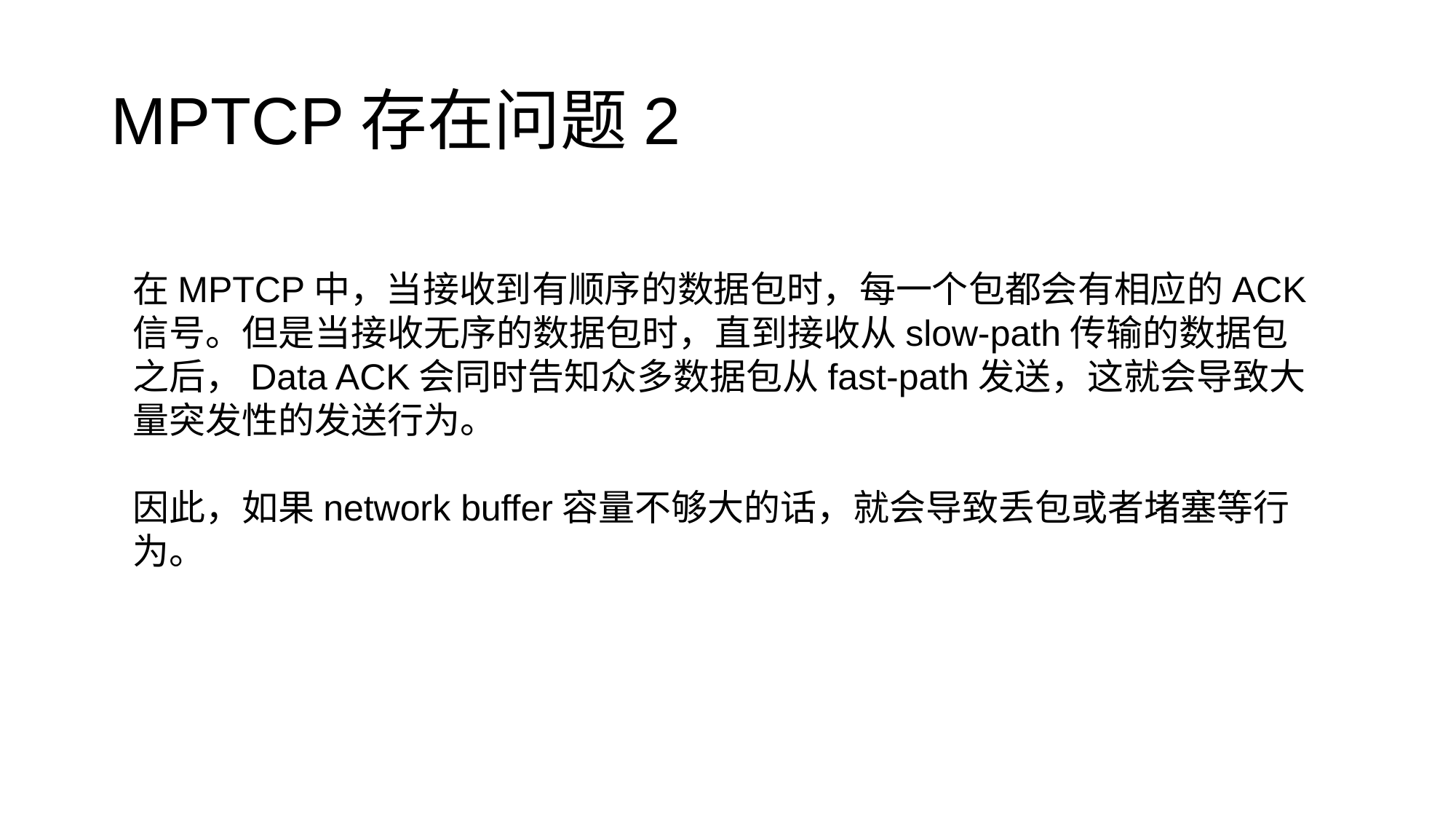

# MPTCP存在问题2
在MPTCP中，当接收到有顺序的数据包时，每一个包都会有相应的ACK信号。但是当接收无序的数据包时，直到接收从slow-path传输的数据包之后，Data ACK会同时告知众多数据包从fast-path发送，这就会导致大量突发性的发送行为。

因此，如果network buffer容量不够大的话，就会导致丢包或者堵塞等行为。